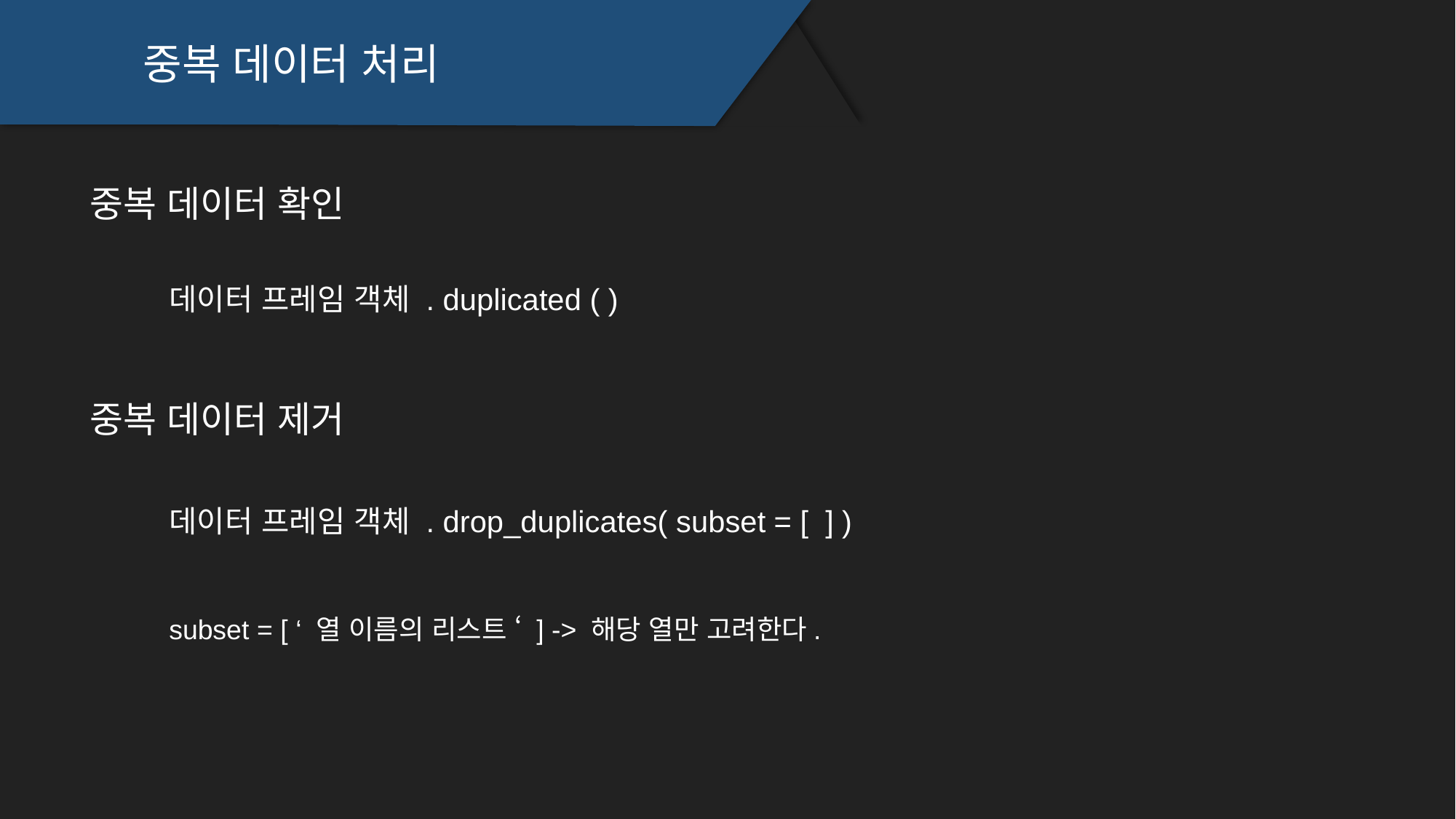

중복 데이터 처리
중복 데이터 확인
데이터 프레임 객체 . duplicated ( )
중복 데이터 제거
데이터 프레임 객체 . drop_duplicates( subset = [  ] )
subset = [ ‘ 열 이름의 리스트 ‘ ] -> 해당 열만 고려한다.